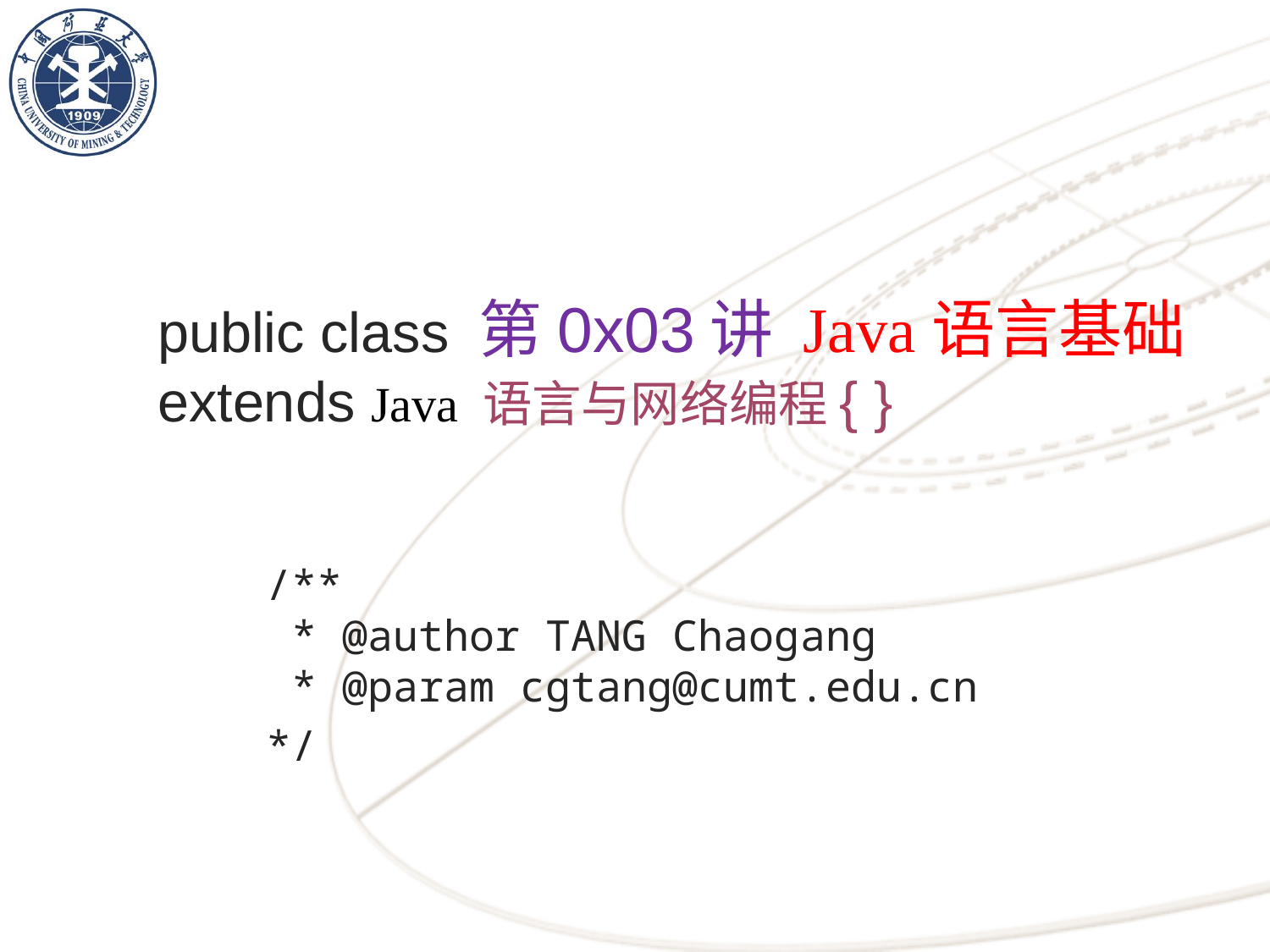

public class 第0x03讲 Java语言基础
extends Java 语言与网络编程{ }
/**
 * @author TANG Chaogang
 * @param cgtang@cumt.edu.cn
*/